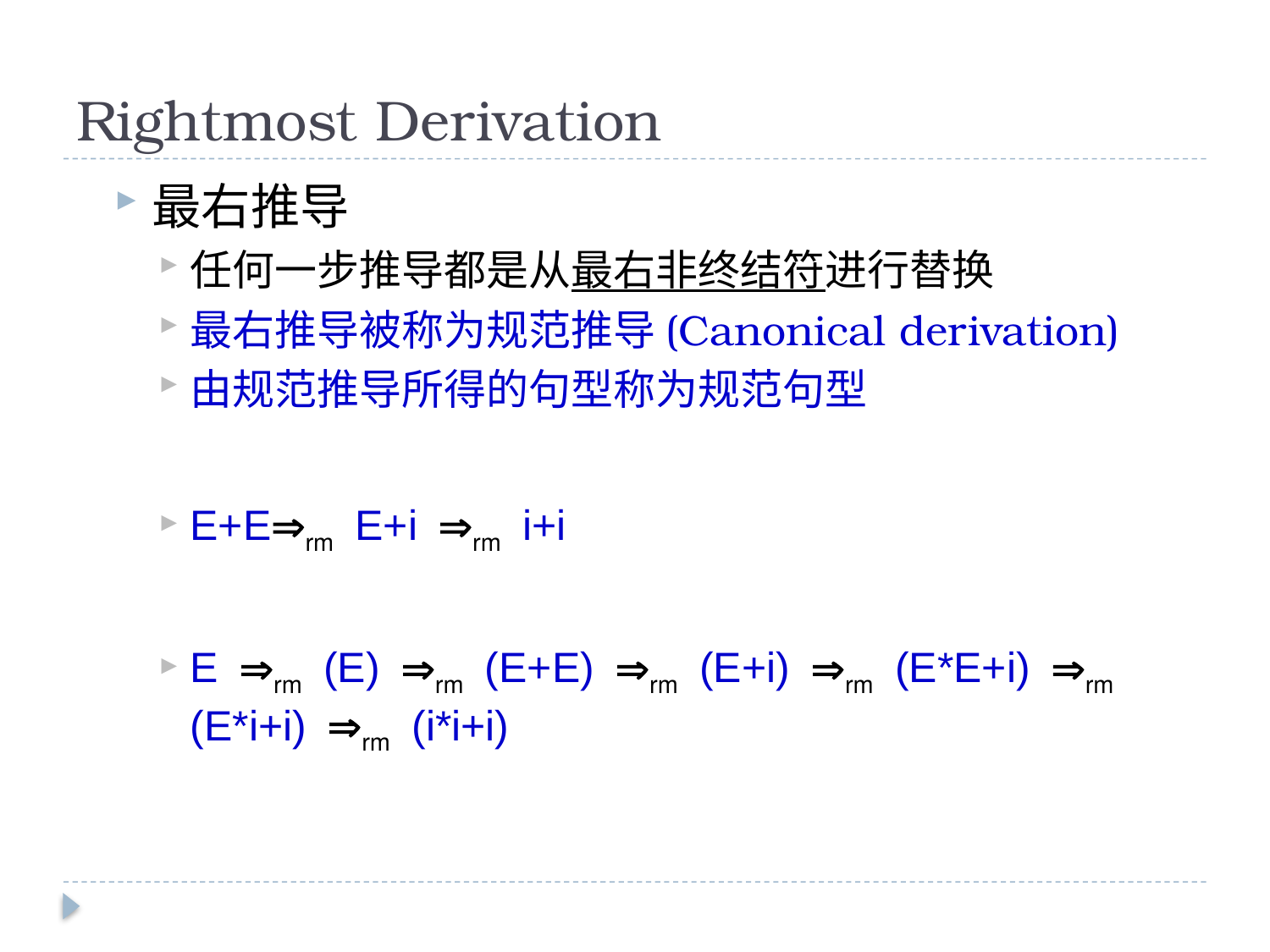

# Rightmost Derivation
最右推导
任何一步推导都是从最右非终结符进行替换
最右推导被称为规范推导(Canonical derivation)
由规范推导所得的句型称为规范句型

E+E⇒rm E+i ⇒rm i+i

E ⇒rm (E) ⇒rm (E+E) ⇒rm (E+i) ⇒rm (E*E+i) ⇒rm (E*i+i) ⇒rm (i*i+i)

44